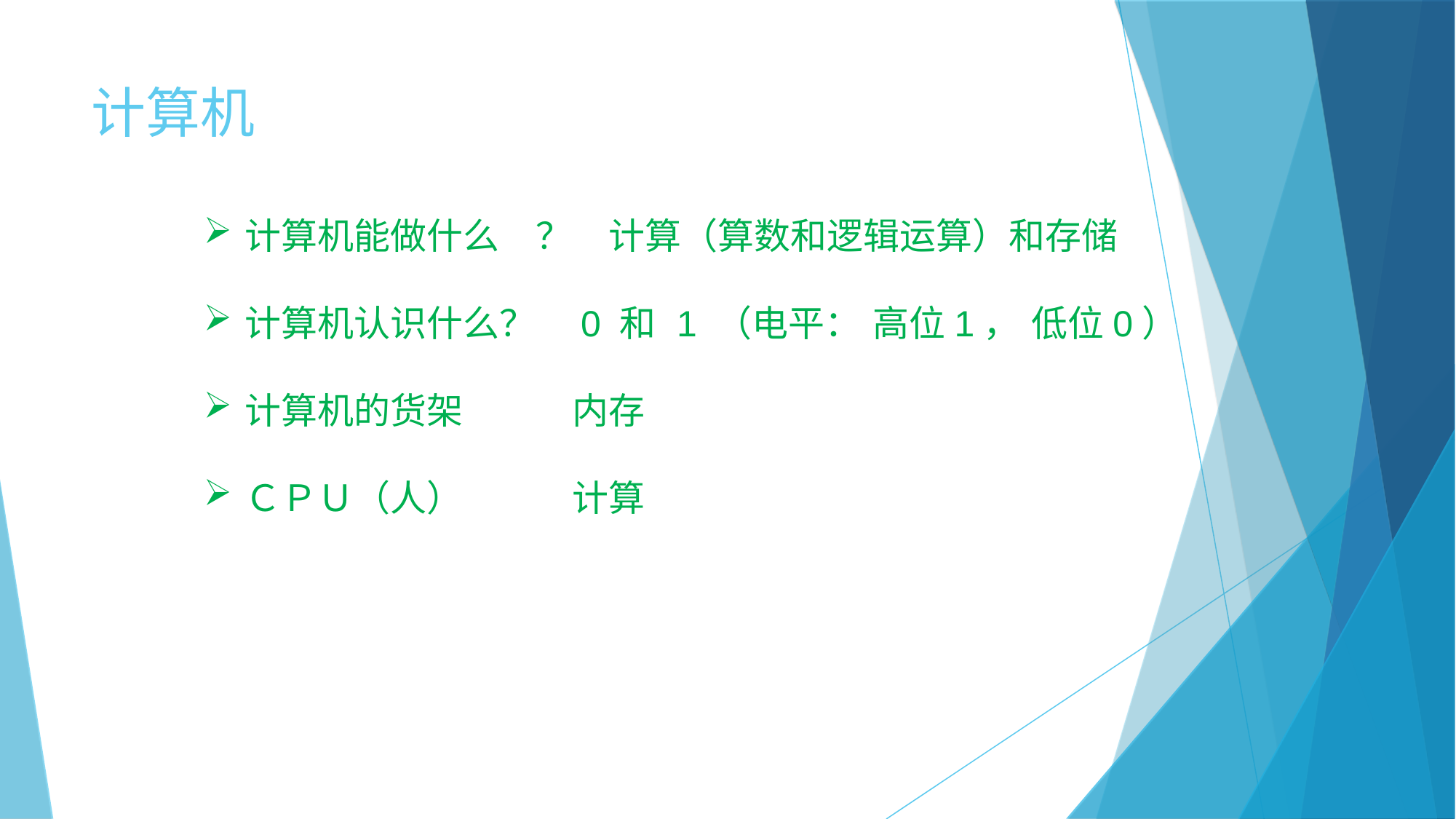

计算机
计算机能做什么　？　计算（算数和逻辑运算）和存储

计算机认识什么？　0 和 1 （电平： 高位1， 低位0）

计算机的货架　　　内存

ＣＰＵ（人）　　　计算